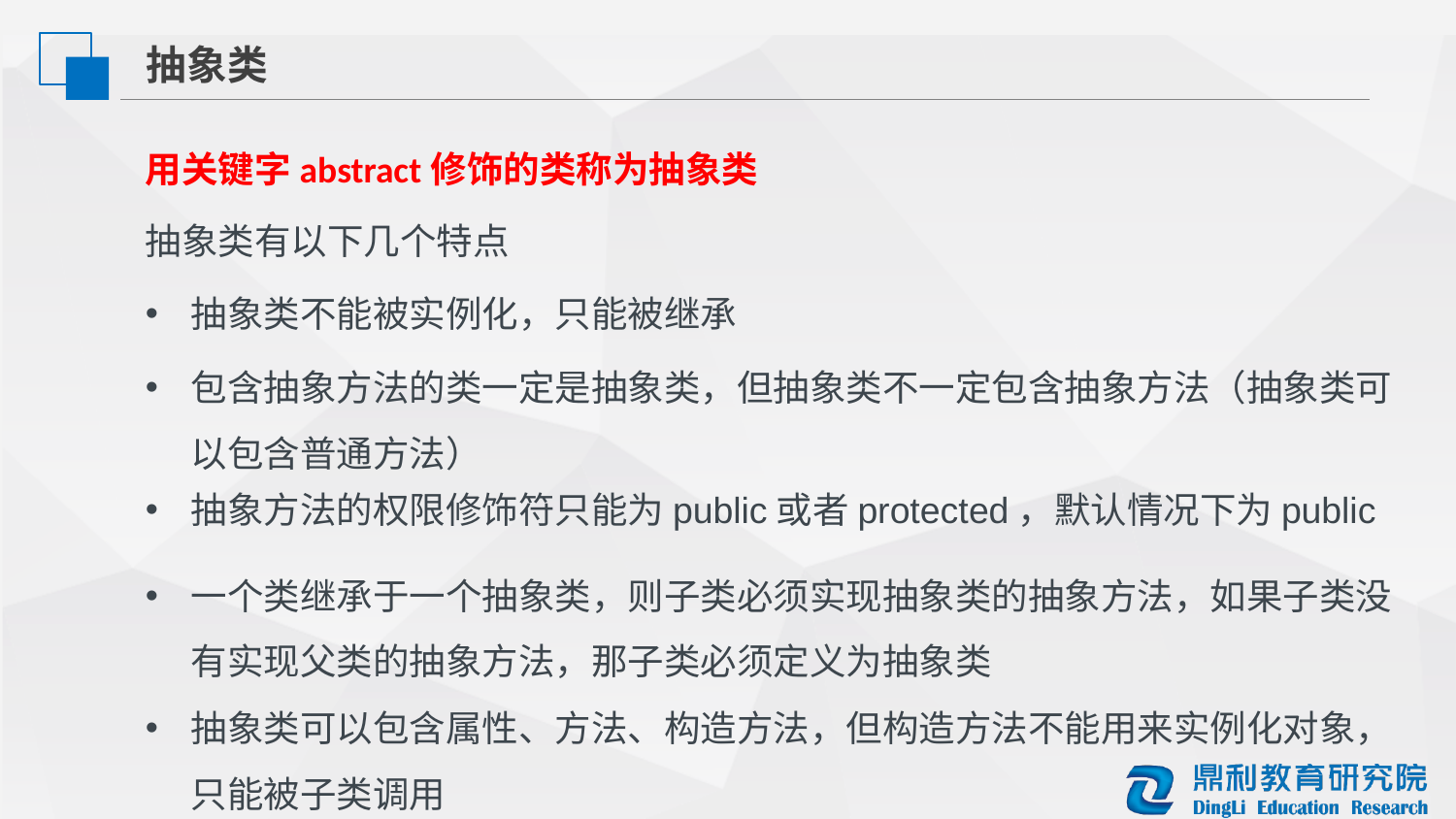

抽象类
用关键字abstract修饰的类称为抽象类
抽象类有以下几个特点
抽象类不能被实例化，只能被继承
包含抽象方法的类一定是抽象类，但抽象类不一定包含抽象方法（抽象类可以包含普通方法）
抽象方法的权限修饰符只能为public或者protected，默认情况下为public
一个类继承于一个抽象类，则子类必须实现抽象类的抽象方法，如果子类没有实现父类的抽象方法，那子类必须定义为抽象类
抽象类可以包含属性、方法、构造方法，但构造方法不能用来实例化对象，只能被子类调用